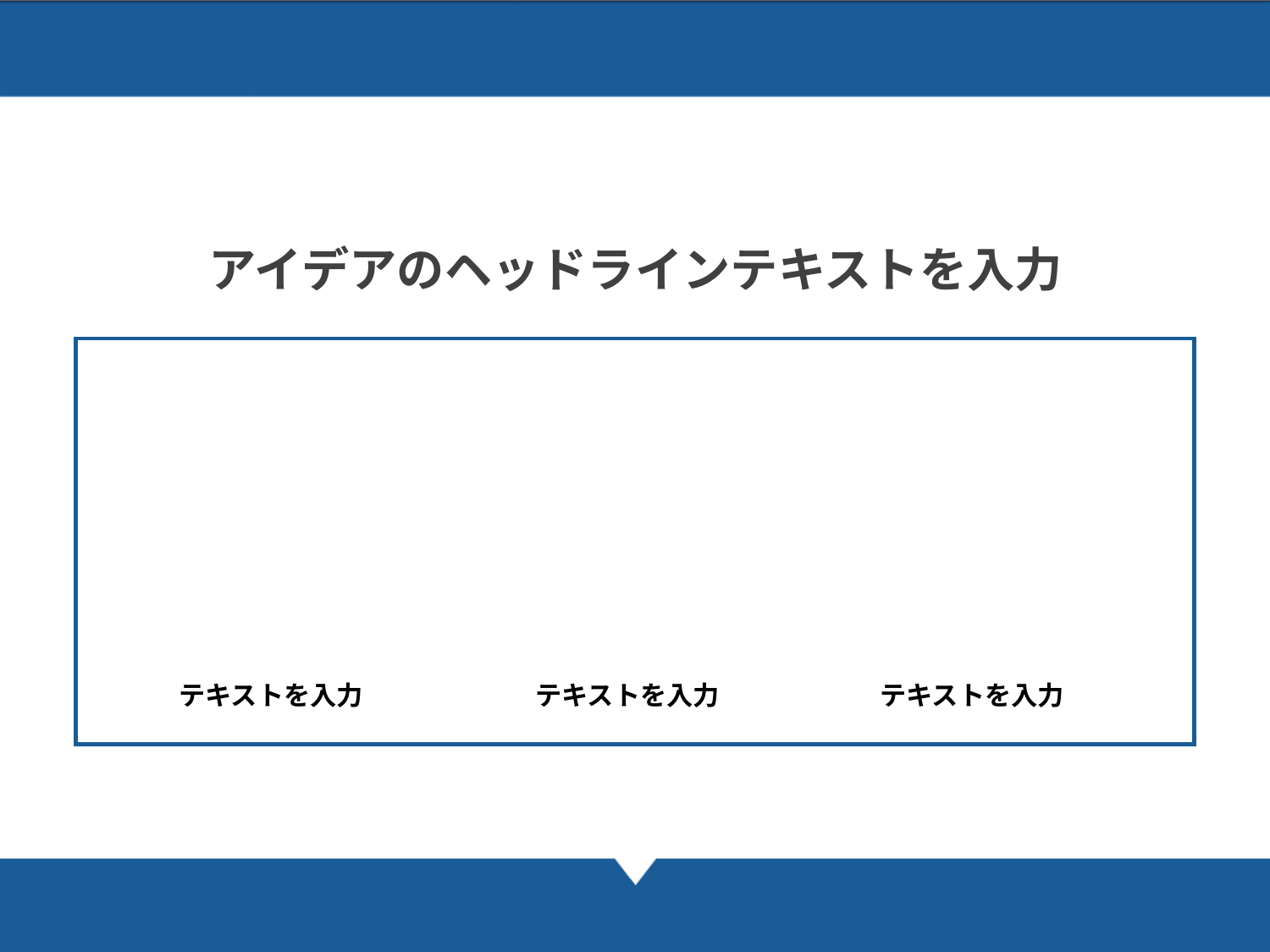

04 Idea A
32
アイデアのヘッドラインテキストを入力

テキストを入力
テキストを入力
テキストを入力
XX University　Name